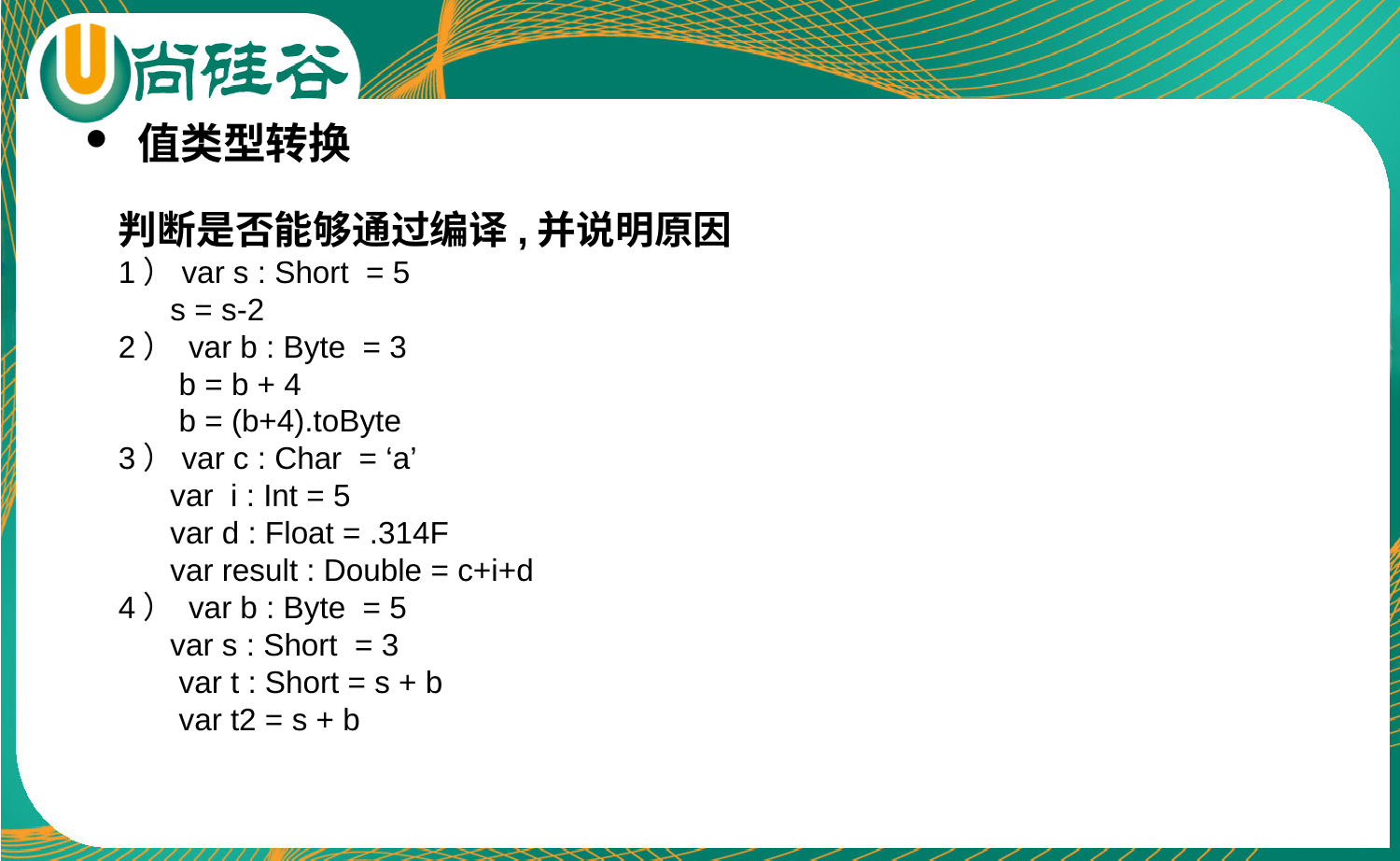

值类型转换

判断是否能够通过编译,并说明原因
1）var s : Short  = 5
      s = s-2
2） var b : Byte  = 3
       b = b + 4
       b = (b+4).toByte
3）var c : Char  = ‘a’
      var  i : Int = 5
      var d : Float = .314F
      var result : Double = c+i+d
4） var b : Byte  = 5
      var s : Short  = 3
       var t : Short = s + b
       var t2 = s + b